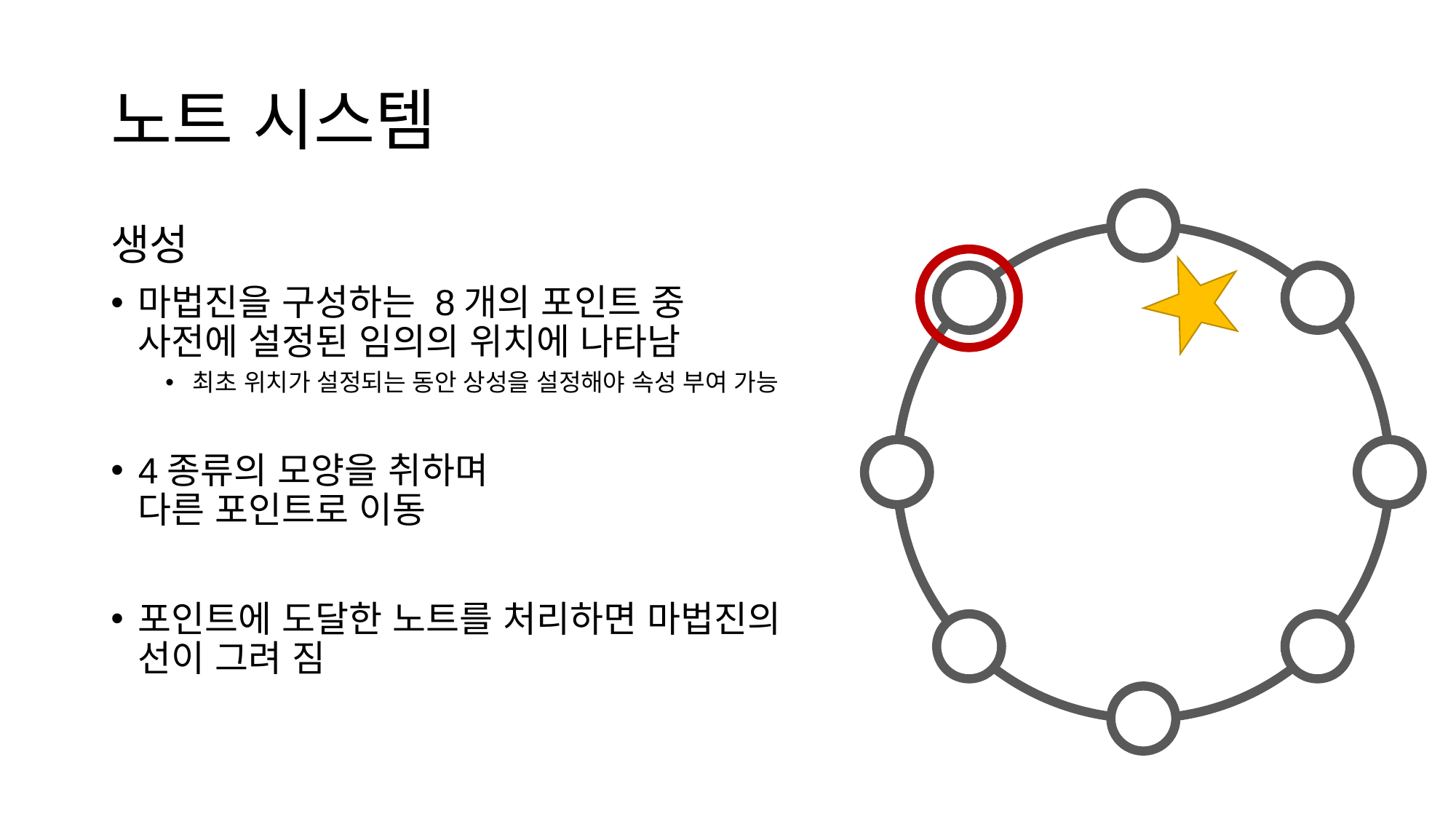

# 노트 시스템

생성
마법진을 구성하는 8개의 포인트 중
사전에 설정된 임의의 위치에 나타남
최초 위치가 설정되는 동안 상성을 설정해야 속성 부여 가능

4종류의 모양을 취하며
다른 포인트로 이동

포인트에 도달한 노트를 처리하면 마법진의 선이 그려 짐